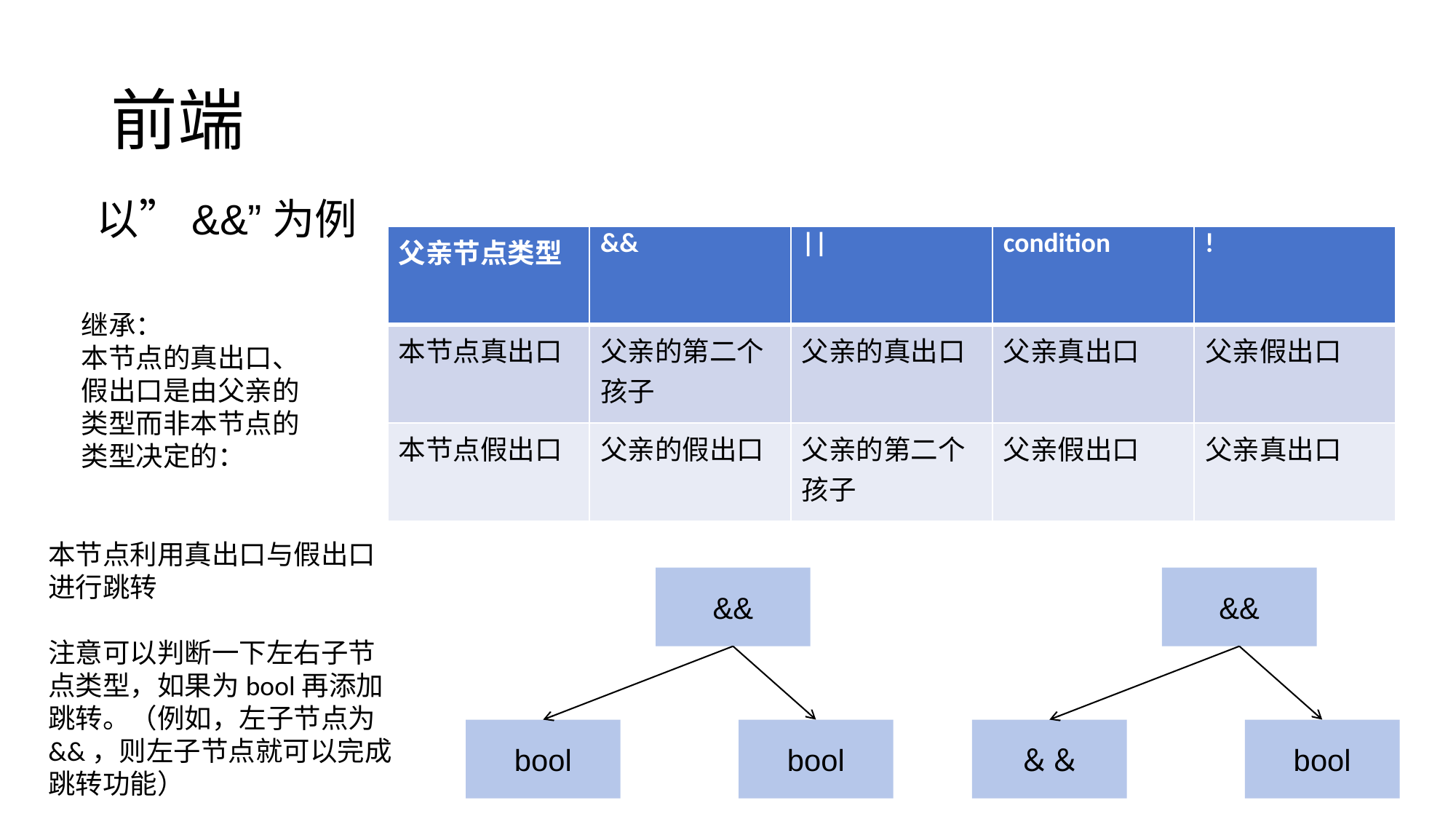

# 前端
以”&&”为例
| 父亲节点类型 | && | || | condition | ! |
| --- | --- | --- | --- | --- |
| 本节点真出口 | 父亲的第二个孩子 | 父亲的真出口 | 父亲真出口 | 父亲假出口 |
| 本节点假出口 | 父亲的假出口 | 父亲的第二个孩子 | 父亲假出口 | 父亲真出口 |
继承：
本节点的真出口、假出口是由父亲的类型而非本节点的类型决定的：
本节点利用真出口与假出口进行跳转

注意可以判断一下左右子节点类型，如果为bool再添加跳转。（例如，左子节点为&&，则左子节点就可以完成跳转功能）
&&
&&
bool
bool
＆＆
bool